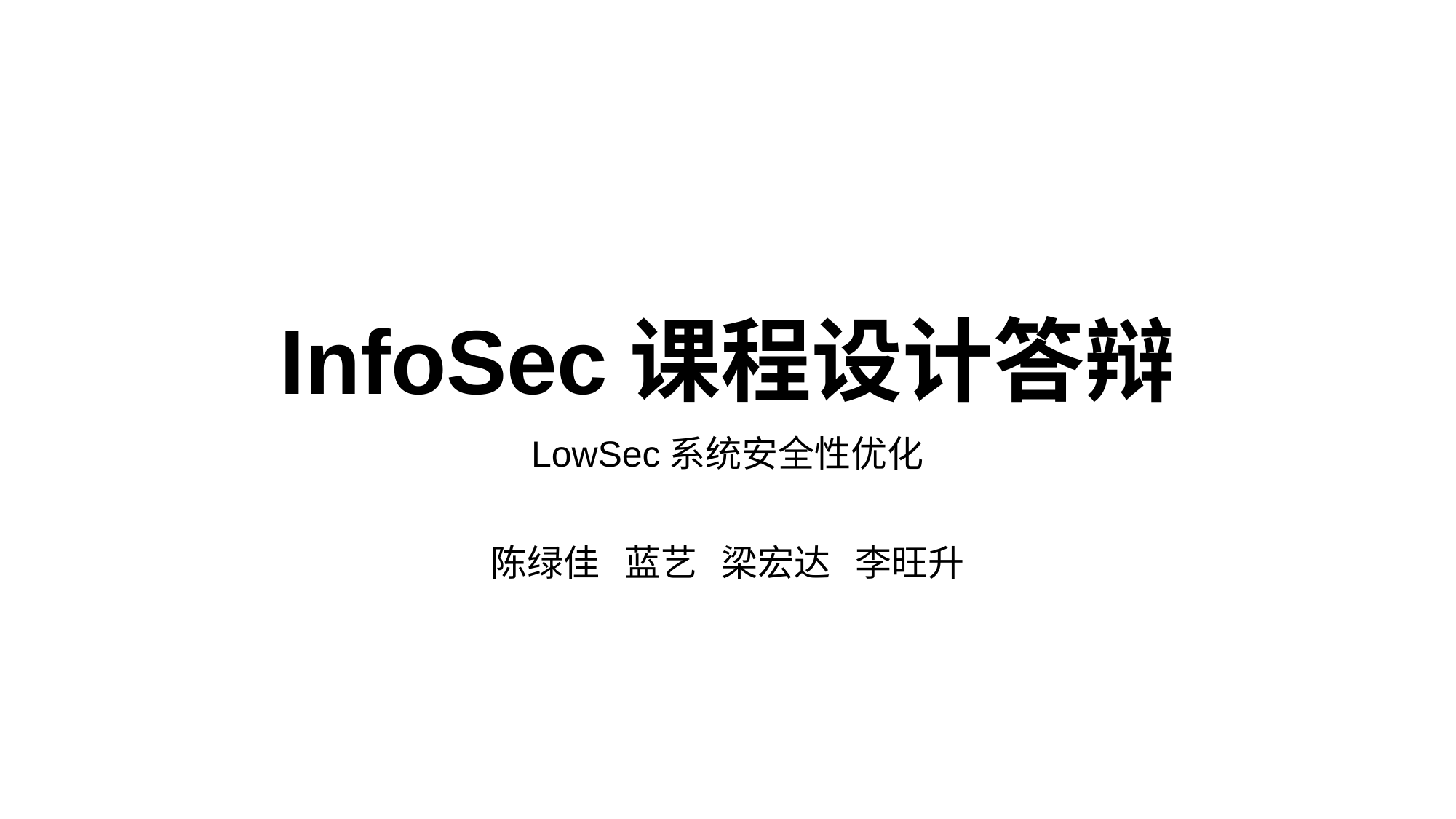

# InfoSec课程设计答辩
LowSec系统安全性优化

陈绿佳   蓝艺   梁宏达   李旺升